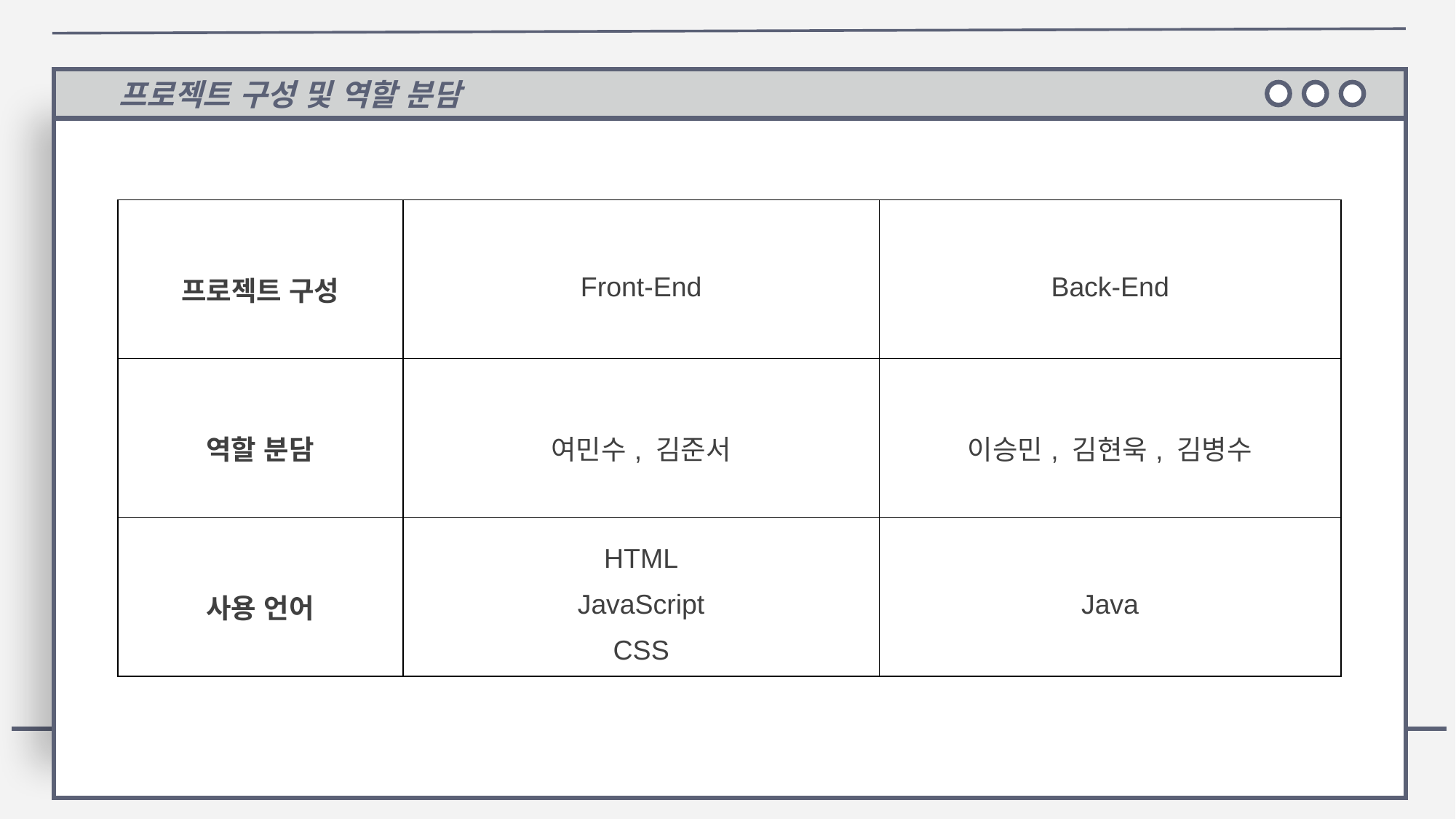

프로젝트 구성 및 역할 분담

| 프로젝트 구성 | Front-End | Back-End |
| --- | --- | --- |
| 역할 분담 | 여민수, 김준서 | 이승민, 김현욱, 김병수 |
| 사용 언어 | HTML JavaScript CSS | Java |